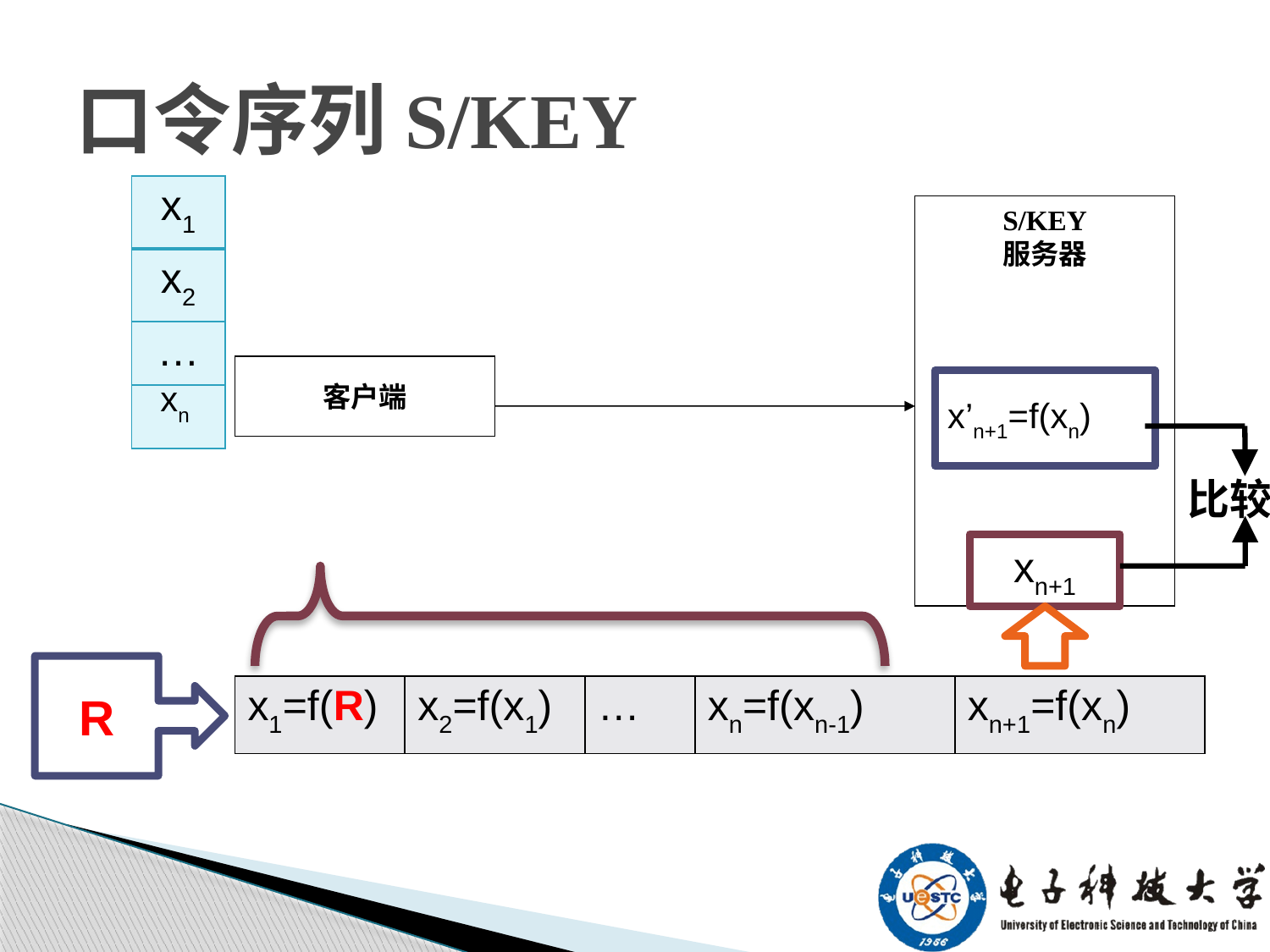

# 口令序列S/KEY

| x1 |
| --- |
| x2 |
| … |
|  |
S/KEY
服务器

客户端
xn
x’n+1=f(xn)

比较

xn+1

R
| x1=f(R) | x2=f(x1) | … | xn=f(xn-1) | xn+1=f(xn) |
| --- | --- | --- | --- | --- |